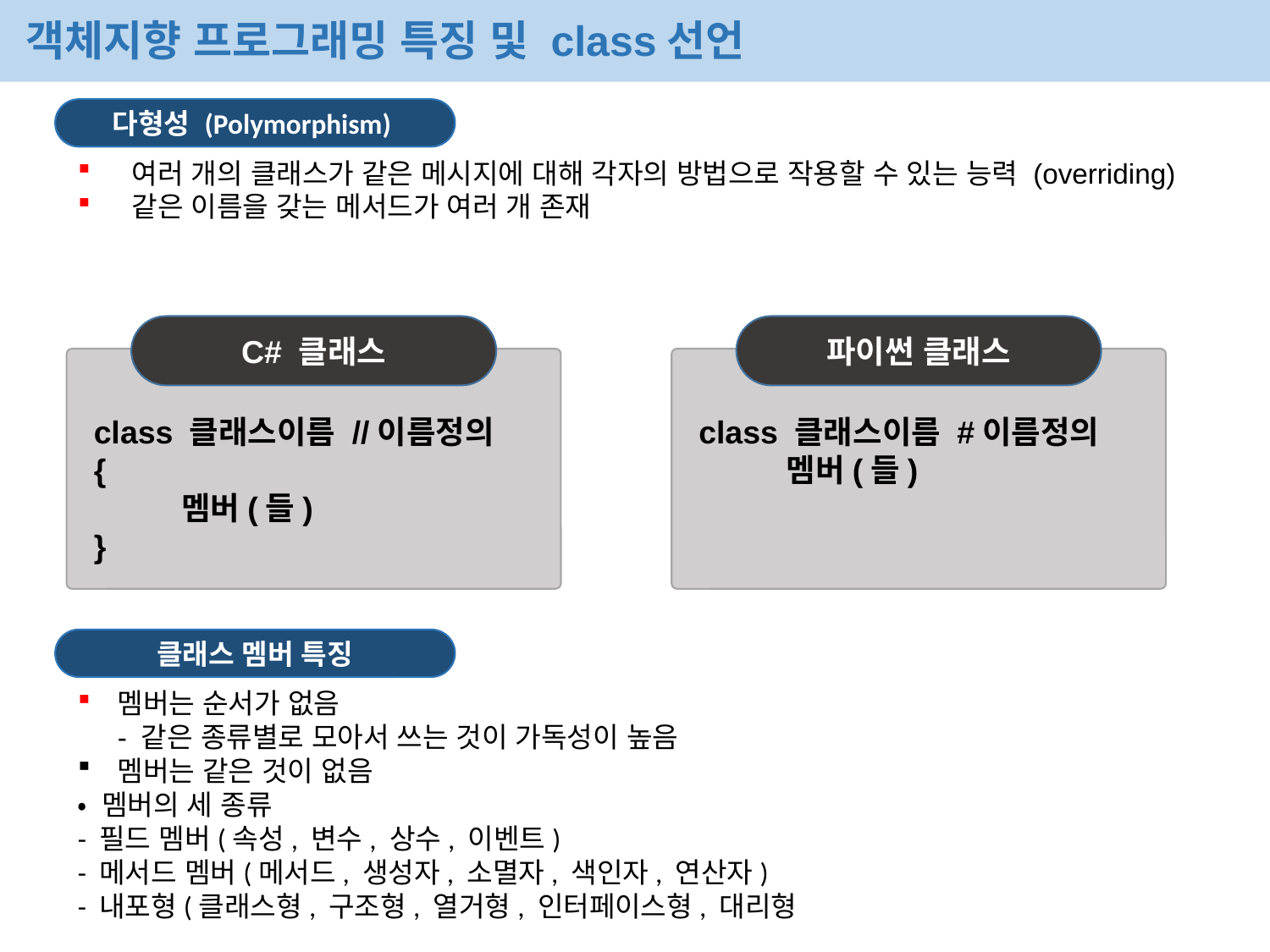

객체지향 프로그래밍 특징 및 class선언
다형성 (Polymorphism)
 여러 개의 클래스가 같은 메시지에 대해 각자의 방법으로 작용할 수 있는 능력 (overriding)
 같은 이름을 갖는 메서드가 여러 개 존재
C# 클래스
파이썬 클래스

class 클래스이름 //이름정의
{
         멤버(들)
}
class 클래스이름 #이름정의
         멤버(들)

클래스 멤버 특징
멤버는 순서가 없음
- 같은 종류별로 모아서 쓰는 것이 가독성이 높음
멤버는 같은 것이 없음
• 멤버의 세 종류
- 필드 멤버(속성, 변수, 상수, 이벤트)
- 메서드 멤버(메서드, 생성자, 소멸자, 색인자, 연산자)
- 내포형(클래스형, 구조형, 열거형, 인터페이스형, 대리형